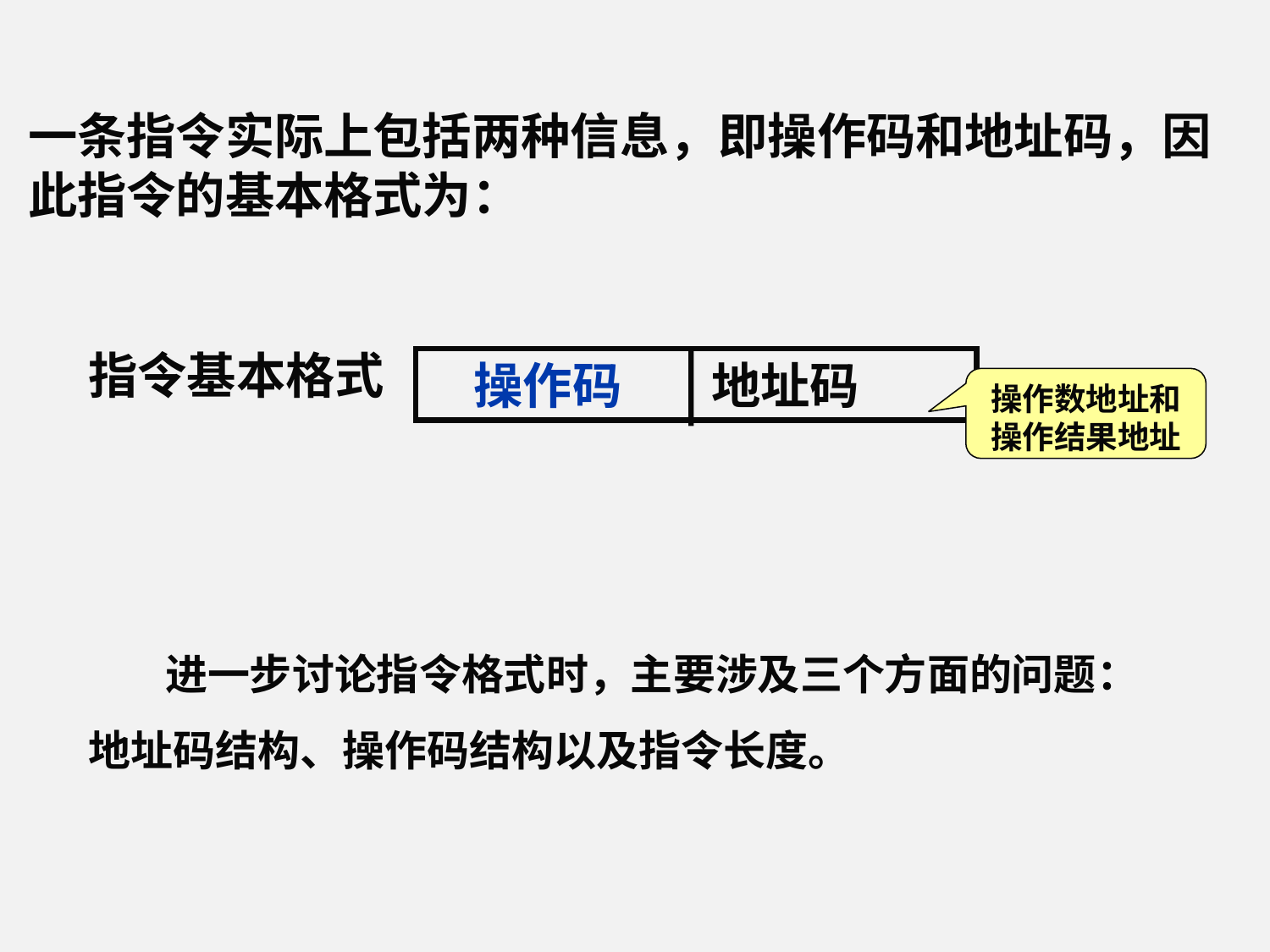

一条指令实际上包括两种信息，即操作码和地址码，因此指令的基本格式为：
指令基本格式
   操作码        地址码

操作数地址和操作结果地址
       进一步讨论指令格式时，主要涉及三个方面的问题：地址码结构、操作码结构以及指令长度。

44